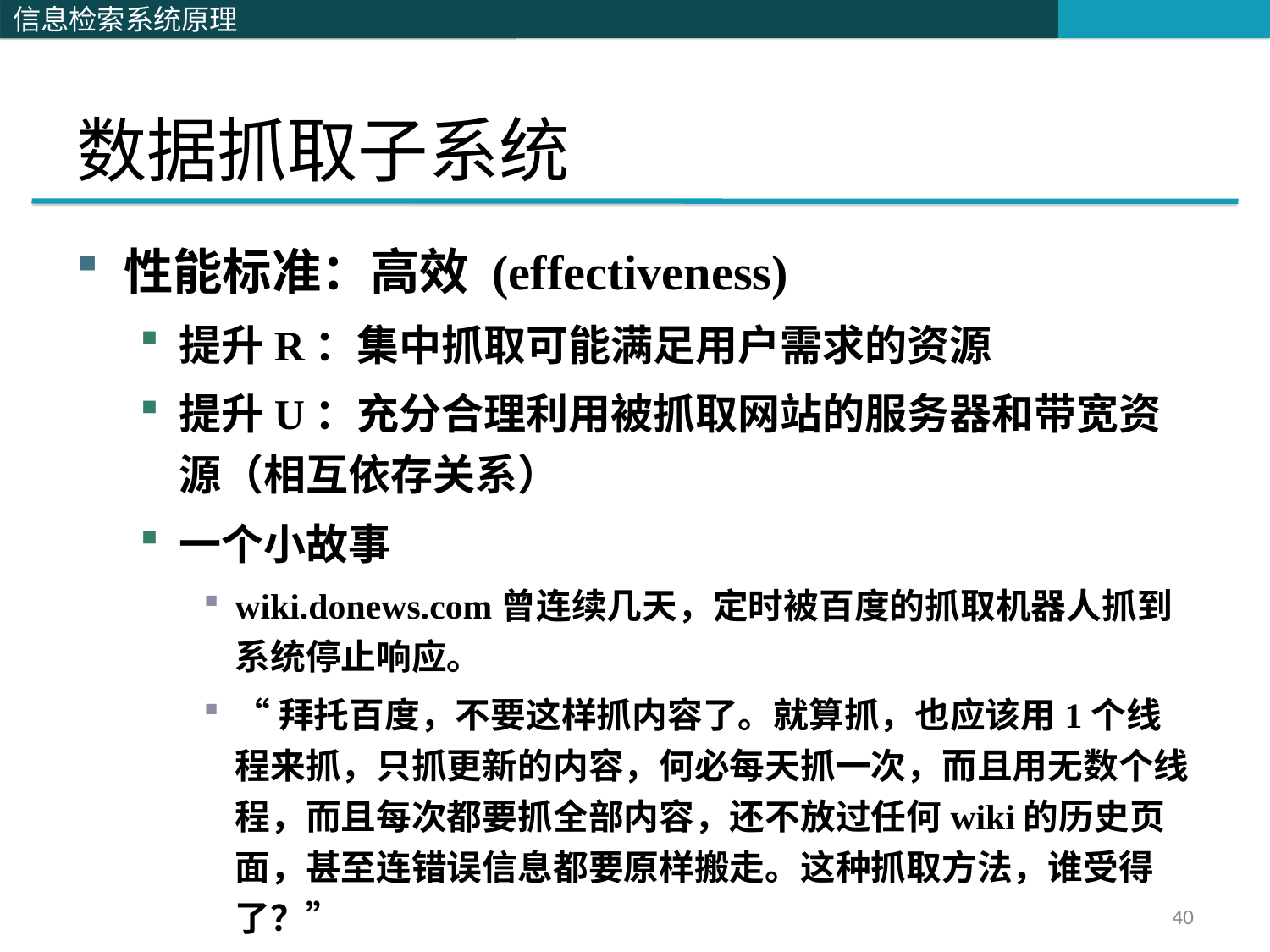

# 数据抓取子系统
性能标准：高效 (effectiveness)
提升R：集中抓取可能满足用户需求的资源
提升U：充分合理利用被抓取网站的服务器和带宽资源（相互依存关系）
一个小故事
wiki.donews.com曾连续几天，定时被百度的抓取机器人抓到系统停止响应。
“拜托百度，不要这样抓内容了。就算抓，也应该用1个线程来抓，只抓更新的内容，何必每天抓一次，而且用无数个线程，而且每次都要抓全部内容，还不放过任何wiki的历史页面，甚至连错误信息都要原样搬走。这种抓取方法，谁受得了？”

40